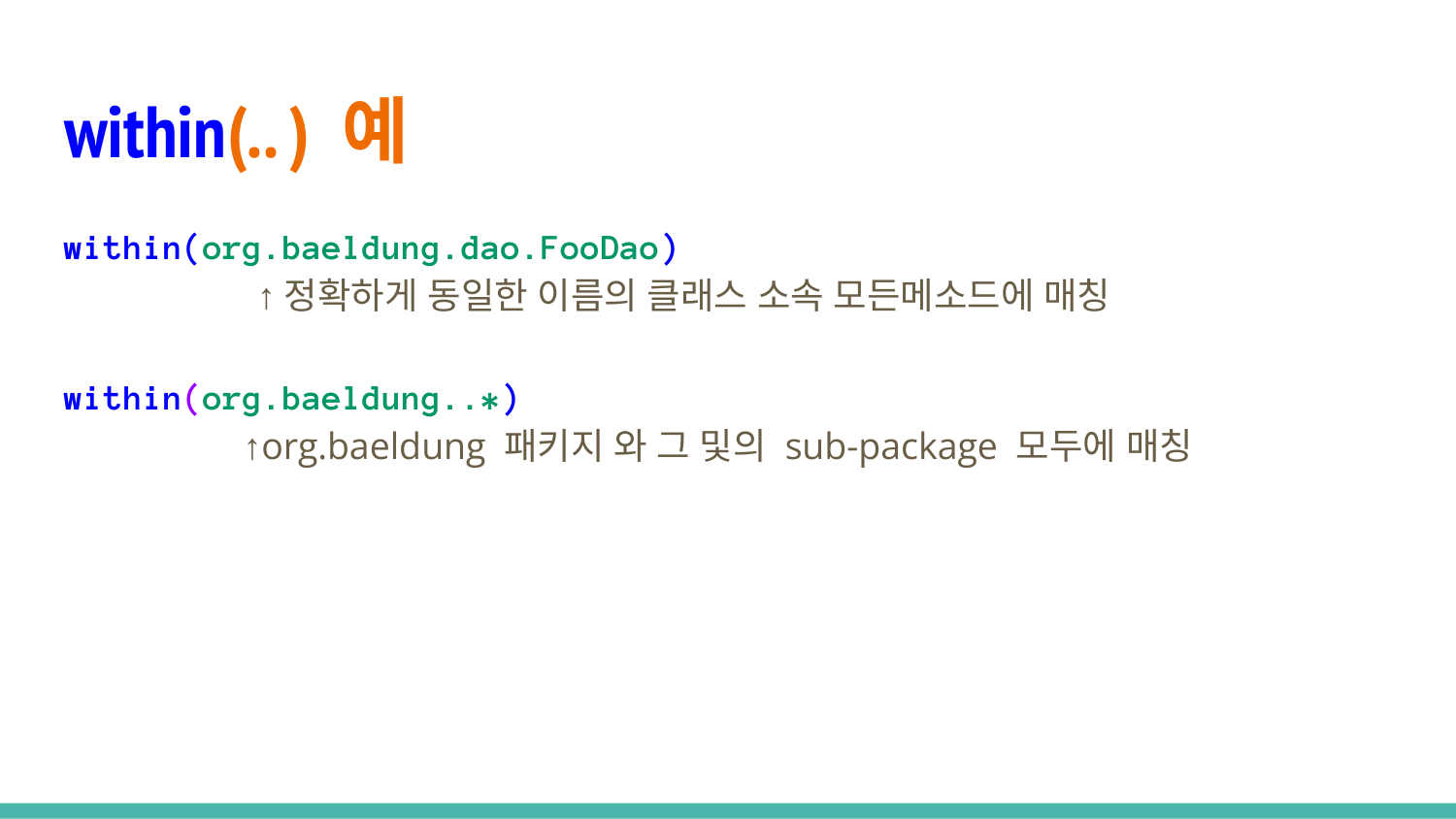

# within(.. ) 예
within(org.baeldung.dao.FooDao)
                ↑정확하게 동일한 이름의 클래스 소속 모든메소드에 매칭
within(org.baeldung..*)
         ↑org.baeldung 패키지 와 그 및의 sub-package 모두에 매칭